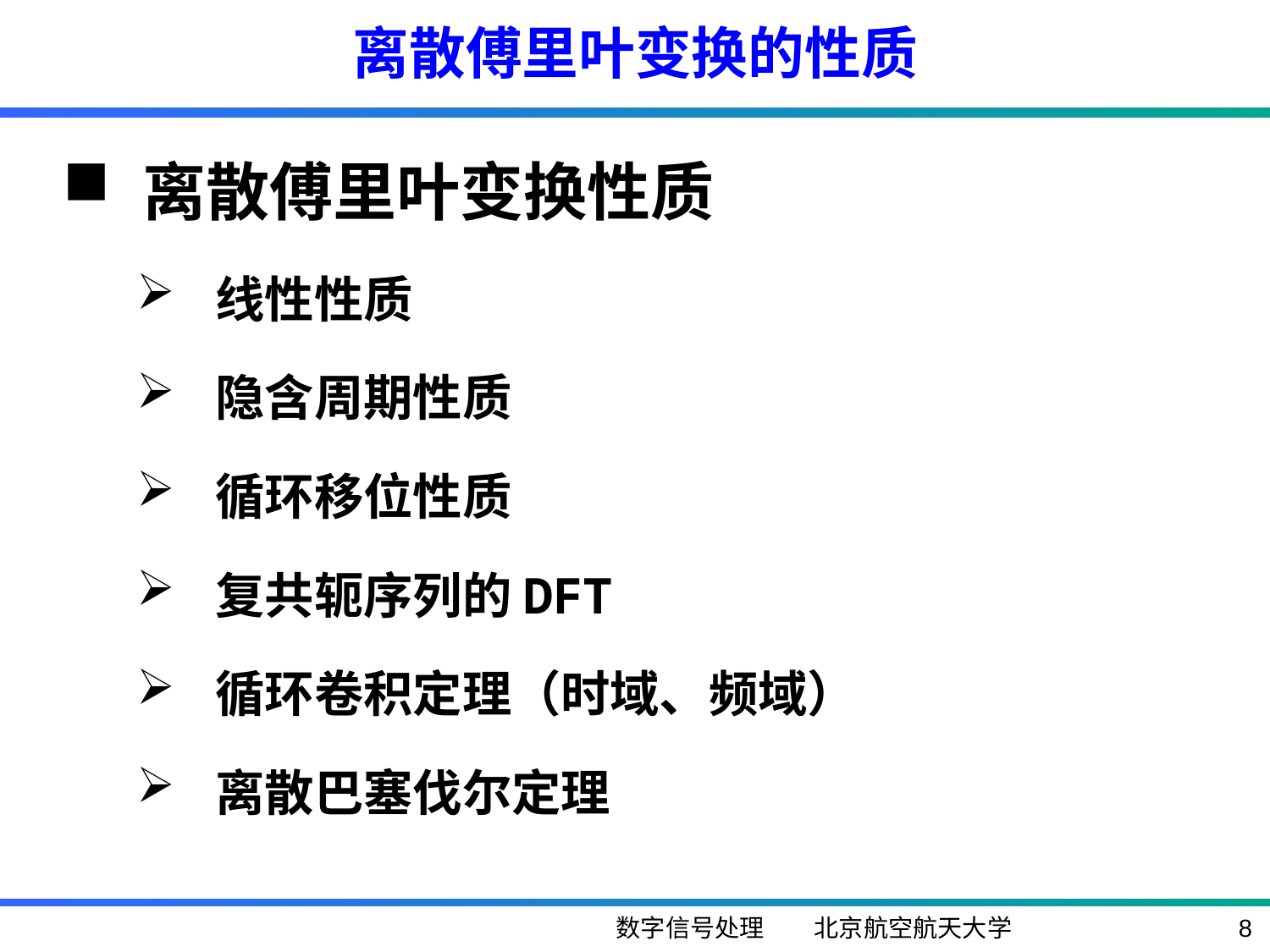

离散傅里叶变换的性质
离散傅里叶变换性质
线性性质
隐含周期性质
循环移位性质
复共轭序列的DFT
循环卷积定理（时域、频域）
离散巴塞伐尔定理

数字信号处理         北京航空航天大学
8